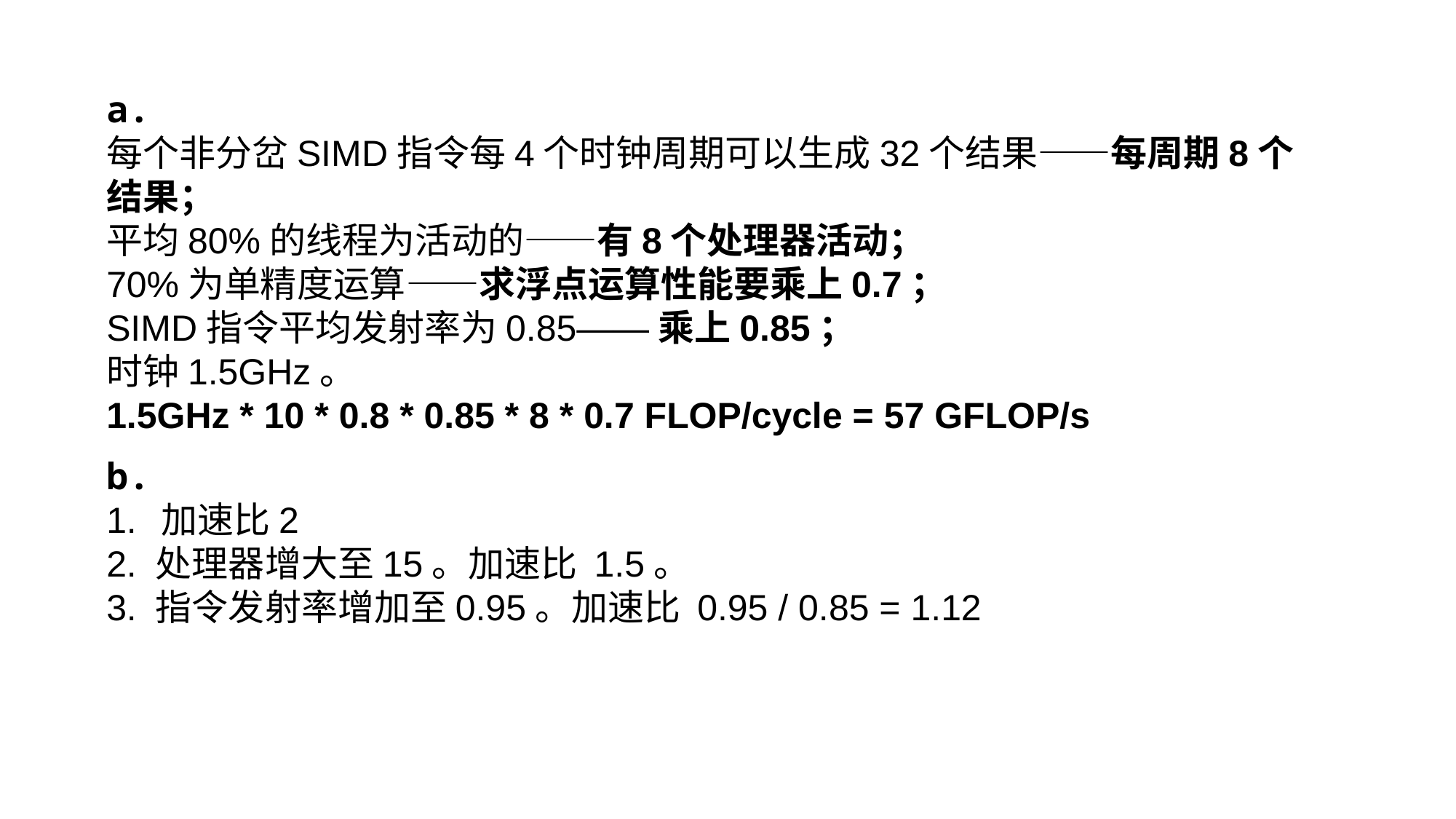

a.
每个非分岔SIMD指令每4个时钟周期可以生成32个结果——每周期8个结果；
平均80%的线程为活动的——有8个处理器活动；
70%为单精度运算——求浮点运算性能要乘上0.7；
SIMD指令平均发射率为0.85——乘上0.85；
时钟1.5GHz。
1.5GHz * 10 * 0.8 * 0.85 * 8 * 0.7 FLOP/cycle = 57 GFLOP/s
b.
加速比2
2. 处理器增大至15。加速比 1.5。
3. 指令发射率增加至0.95。加速比 0.95 / 0.85 = 1.12